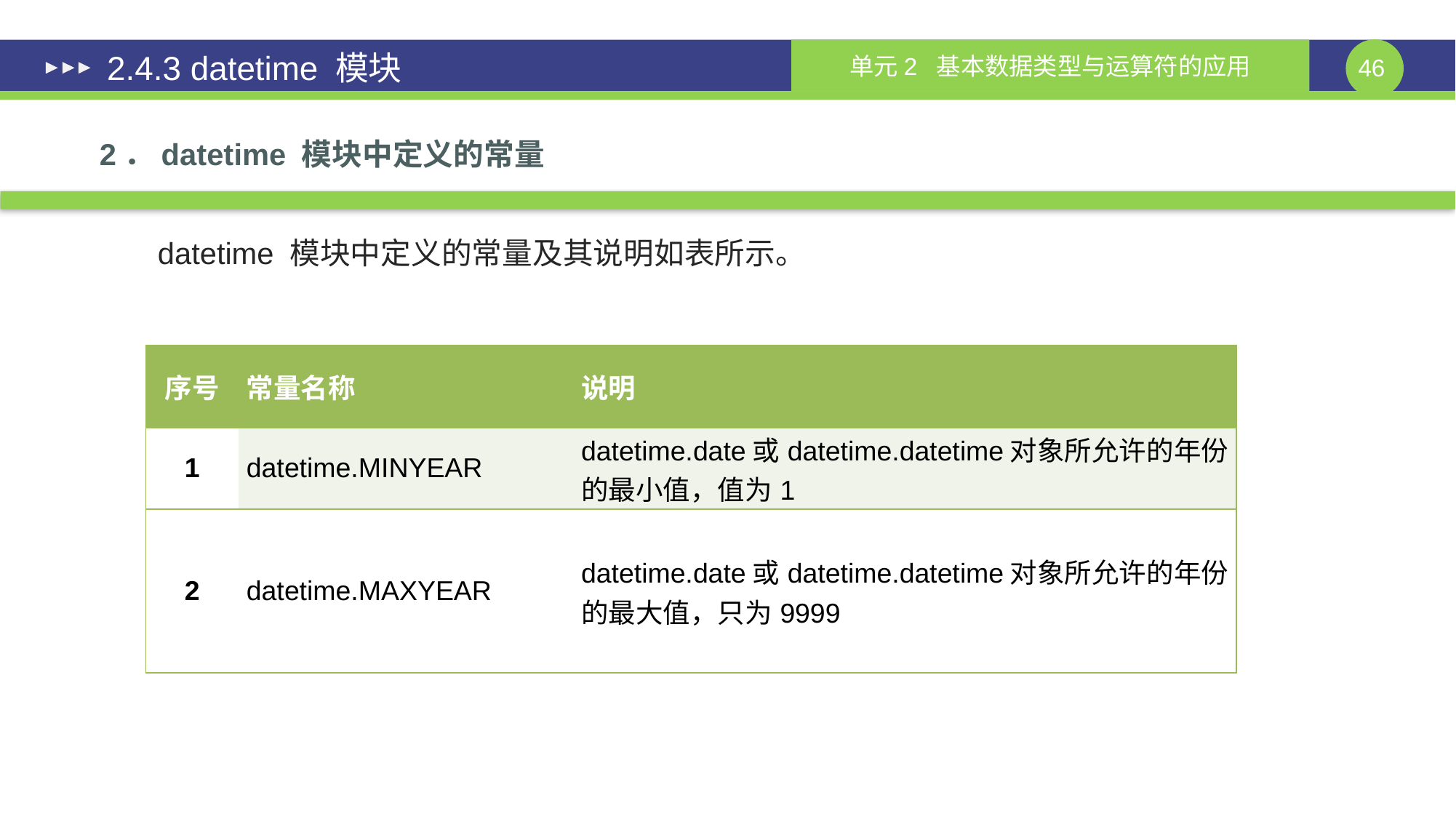

# 2.4.3 datetime 模块
2．datetime 模块中定义的常量

datetime 模块中定义的常量及其说明如表所示。
| 序号 | 常量名称 | 说明 |
| --- | --- | --- |
| 1 | datetime.MINYEAR | datetime.date或datetime.datetime对象所允许的年份的最小值，值为1 |
| 2 | datetime.MAXYEAR | datetime.date或datetime.datetime对象所允许的年份的最大值，只为9999 |